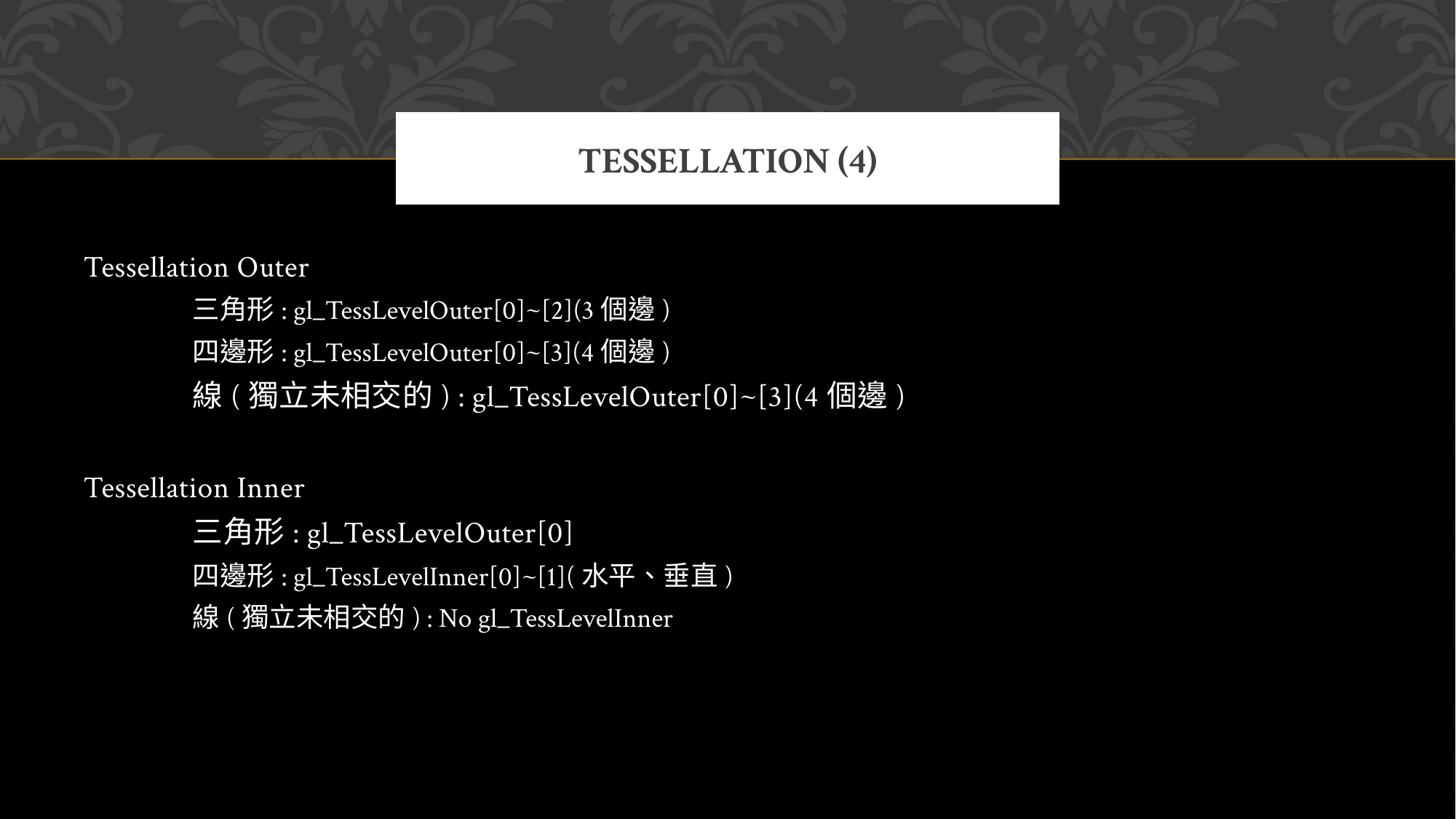

# Tessellation (4)
Tessellation Outer
	三角形: gl_TessLevelOuter[0]~[2](3個邊)
	四邊形: gl_TessLevelOuter[0]~[3](4個邊)
	線(獨立未相交的) : gl_TessLevelOuter[0]~[3](4個邊)

Tessellation Inner
	三角形: gl_TessLevelOuter[0]
	四邊形: gl_TessLevelInner[0]~[1](水平、垂直)
	線(獨立未相交的) : No gl_TessLevelInner